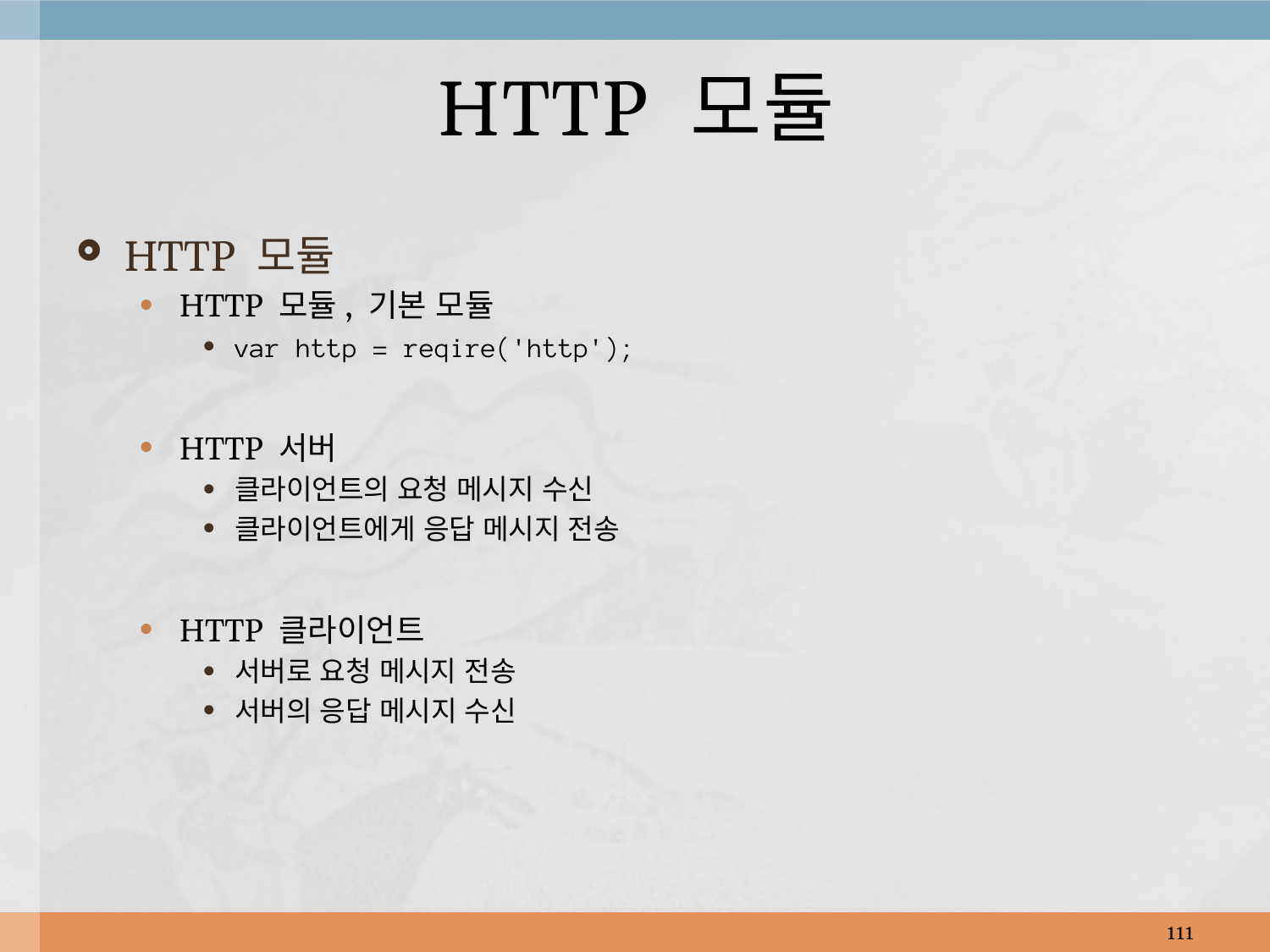

# HTTP 모듈
HTTP 모듈
HTTP 모듈, 기본 모듈
var http = reqire('http');

HTTP 서버
클라이언트의 요청 메시지 수신
클라이언트에게 응답 메시지 전송

HTTP 클라이언트
서버로 요청 메시지 전송
서버의 응답 메시지 수신
111